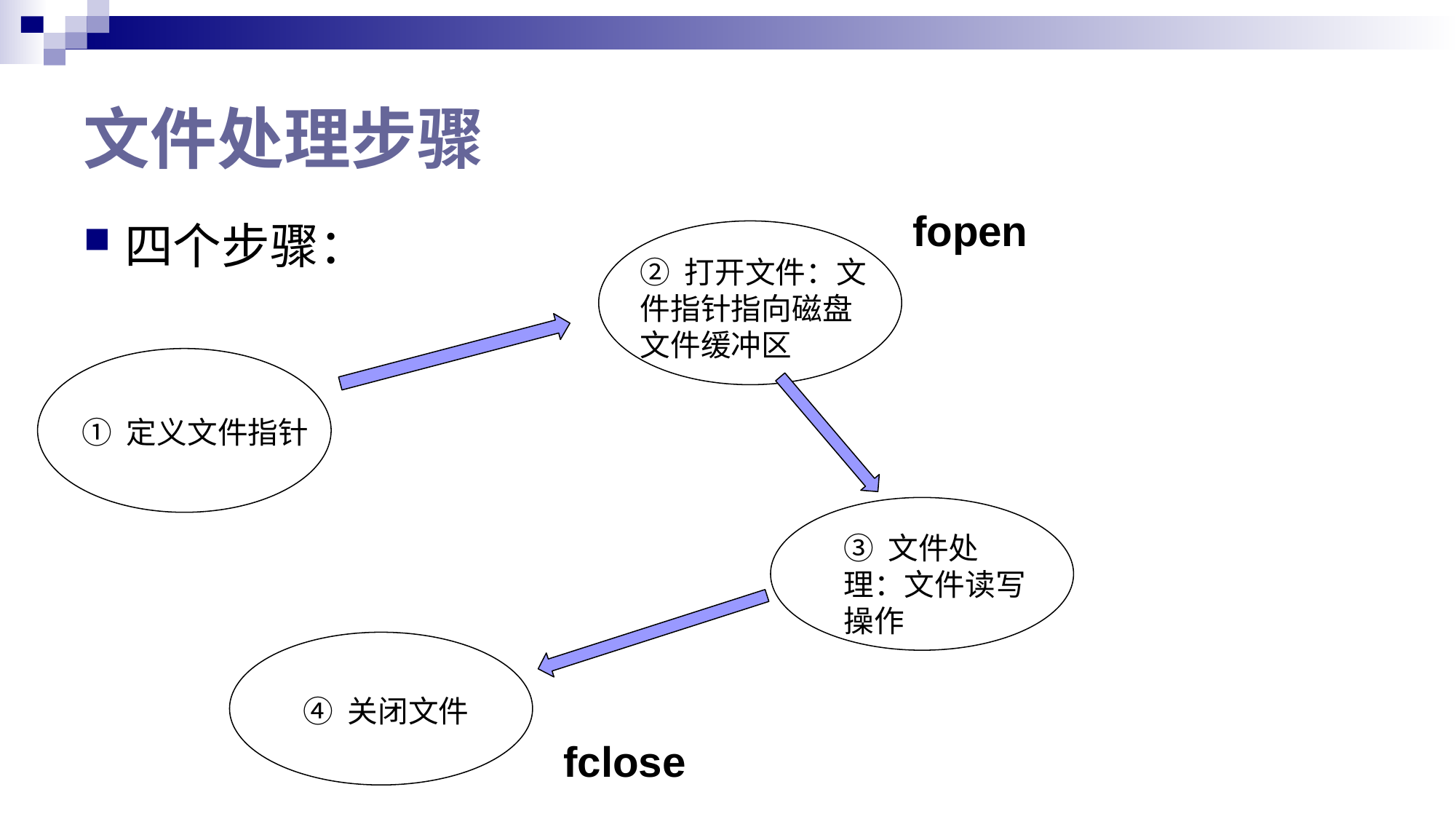

# 文件处理步骤
fopen
四个步骤：

② 打开文件：文件指针指向磁盘文件缓冲区

① 定义文件指针

③ 文件处理：文件读写操作

④ 关闭文件
fclose